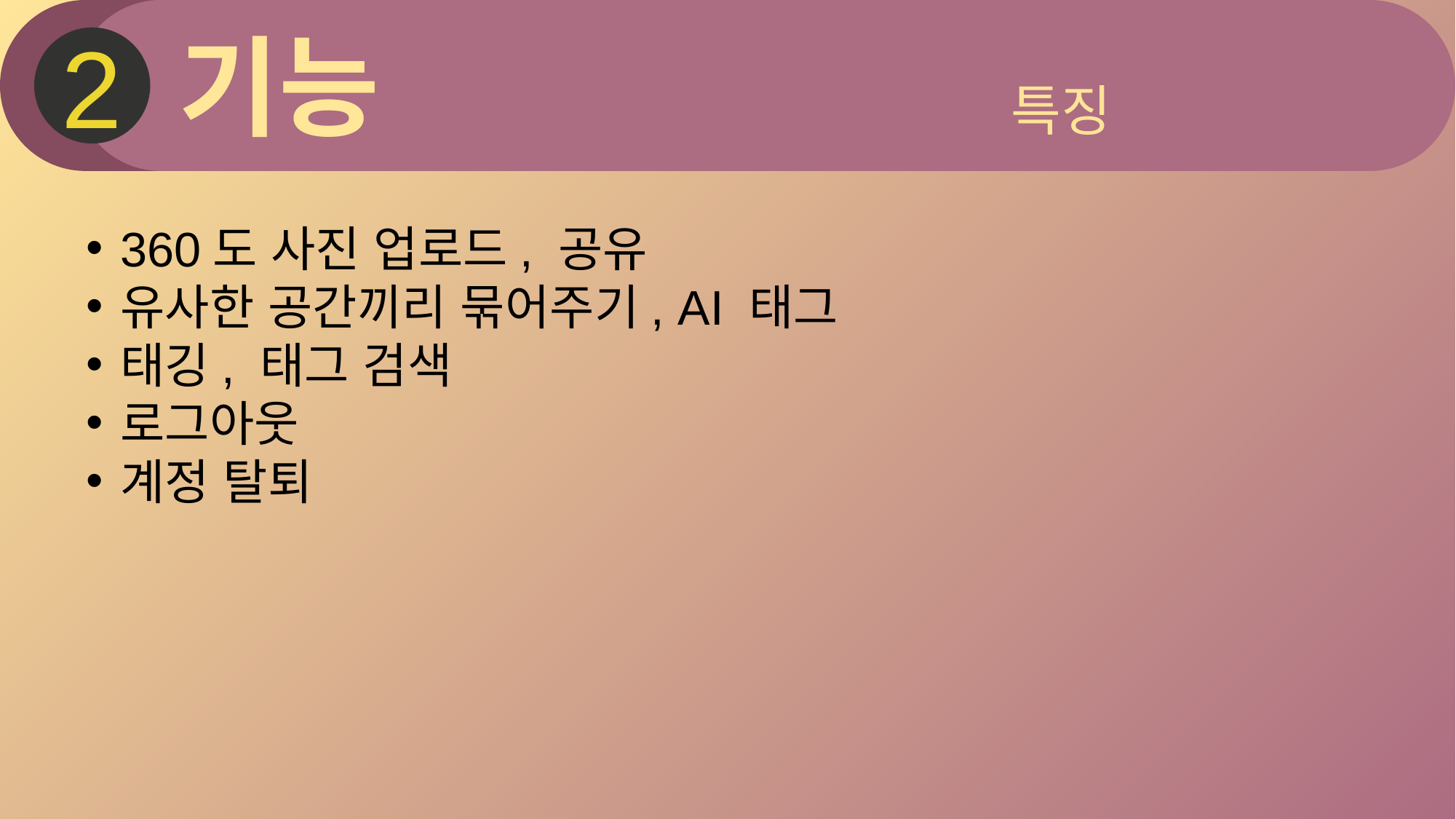

2

기능
특징
360도 사진 업로드, 공유
유사한 공간끼리 묶어주기, AI 태그
태깅, 태그 검색
로그아웃
계정 탈퇴